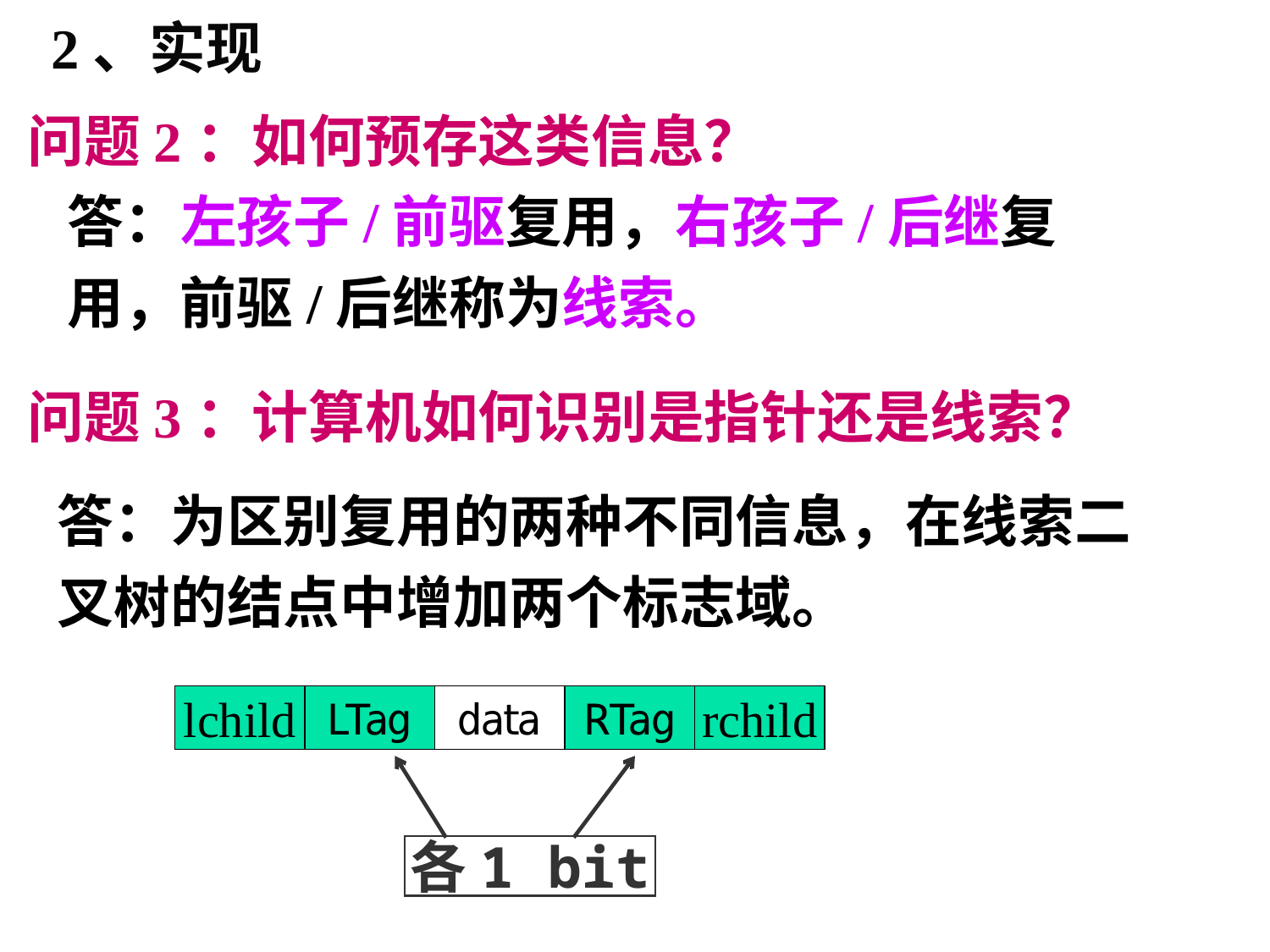

2、实现
问题2：如何预存这类信息？
答：左孩子/前驱复用，右孩子/后继复用，前驱/后继称为线索。
问题3：计算机如何识别是指针还是线索？
答：为区别复用的两种不同信息，在线索二叉树的结点中增加两个标志域。
lchild
LTag
data
RTag
rchild

各1 bit